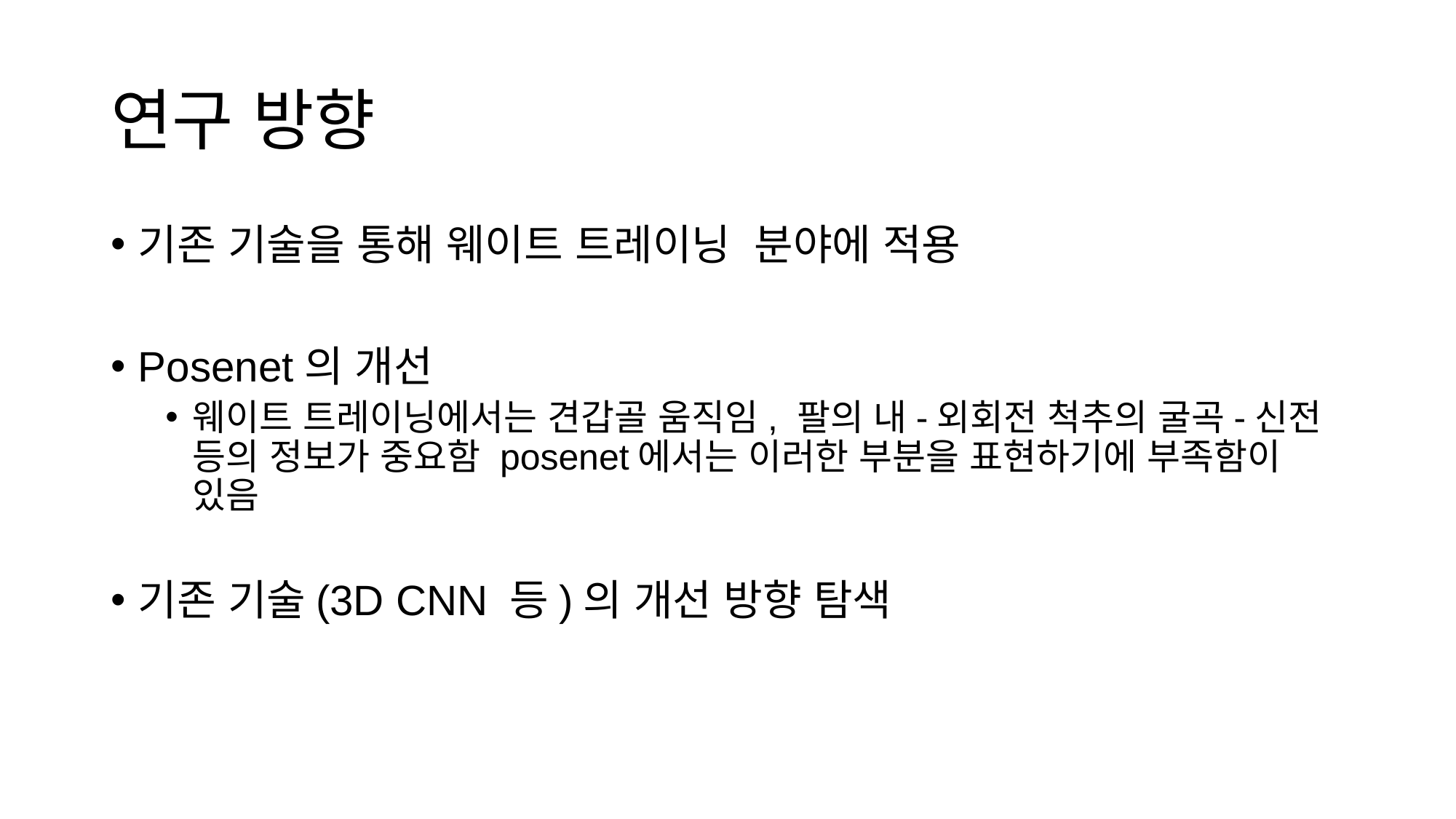

# 연구 방향
기존 기술을 통해 웨이트 트레이닝  분야에 적용

Posenet의 개선
웨이트 트레이닝에서는 견갑골 움직임, 팔의 내-외회전 척추의 굴곡-신전 등의 정보가 중요함 posenet에서는 이러한 부분을 표현하기에 부족함이 있음

기존 기술(3D CNN 등)의 개선 방향 탐색